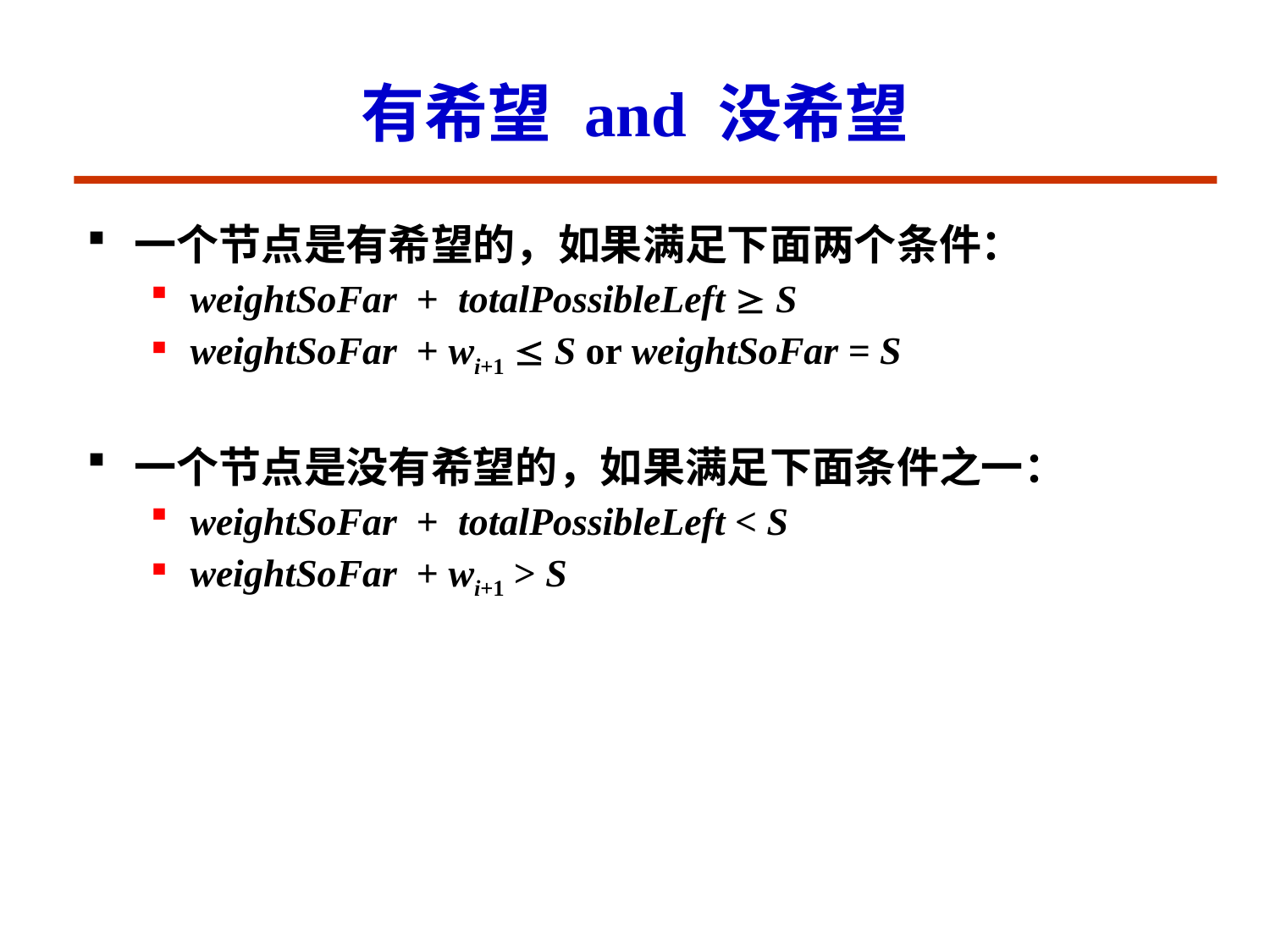

# 有希望 and 没希望
一个节点是有希望的，如果满足下面两个条件：
weightSoFar  +  totalPossibleLeft ≥ S
weightSoFar  + wi+1 ≤ S or weightSoFar = S

一个节点是没有希望的，如果满足下面条件之一：
weightSoFar  +  totalPossibleLeft < S
weightSoFar  + wi+1 > S